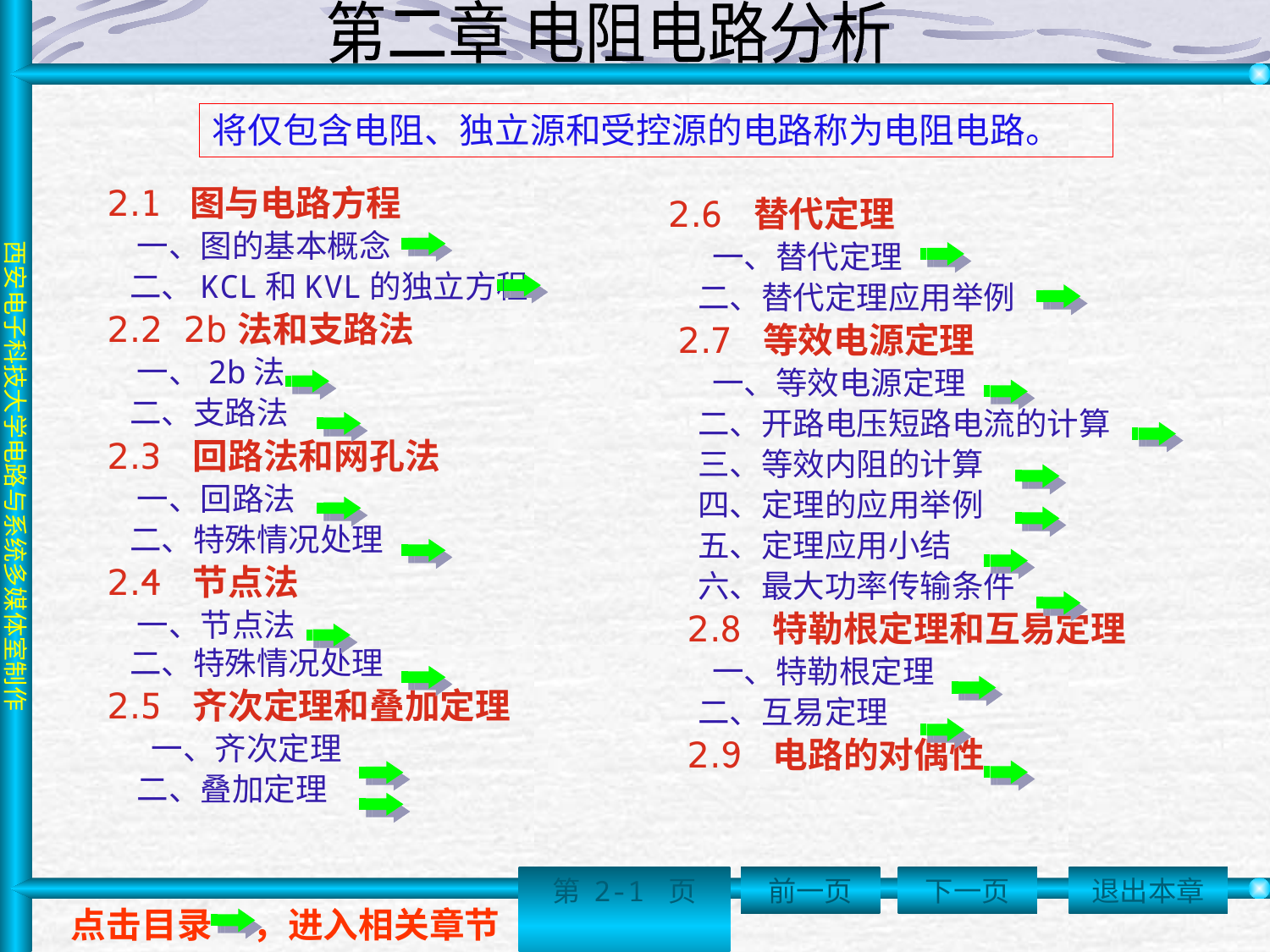

第二章 电阻电路分析
将仅包含电阻、独立源和受控源的电路称为电阻电路。
2.1  图与电路方程
   一、图的基本概念
  二、KCL和KVL的独立方程
2.2  2b法和支路法
   一、2b法
  二、支路法
2.3  回路法和网孔法
   一、回路法
  二、特殊情况处理
2.4  节点法
   一、节点法
  二、特殊情况处理
2.5  齐次定理和叠加定理
     一、齐次定理
   二、叠加定理

2.6  替代定理
     一、替代定理
   二、替代定理应用举例
 2.7  等效电源定理
     一、等效电源定理
   二、开路电压短路电流的计算
   三、等效内阻的计算
   四、定理的应用举例
   五、定理应用小结
   六、最大功率传输条件
 2.8  特勒根定理和互易定理
     一、特勒根定理
   二、互易定理
 2.9  电路的对偶性

第 2-1 页
前一页
下一页
退出本章
点击目录     ，进入相关章节